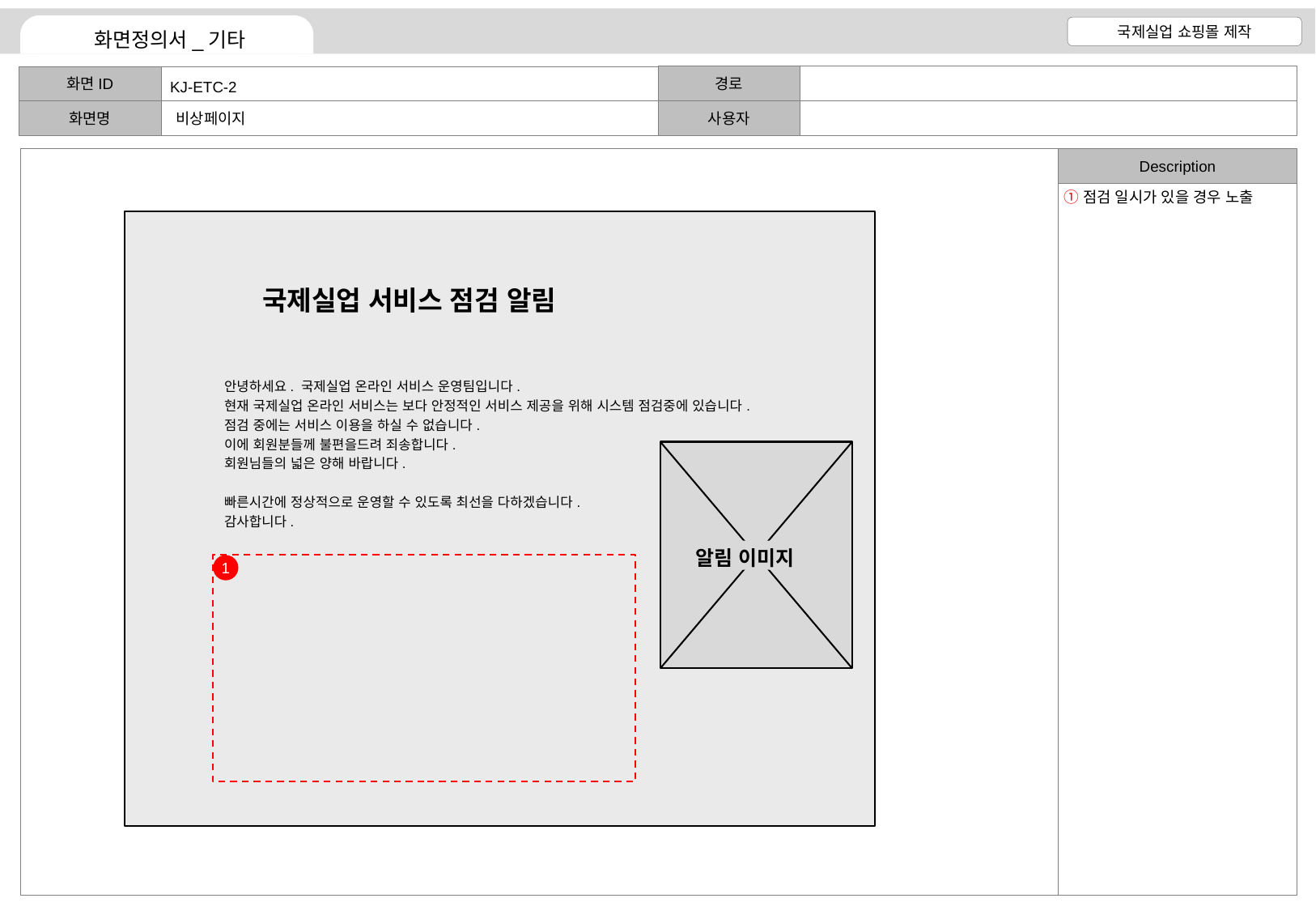

KJ-ETC-2
비상페이지
점검 일시가 있을 경우 노출

국제실업 서비스 점검 알림
안녕하세요. 국제실업 온라인 서비스 운영팀입니다.
현재 국제실업 온라인 서비스는 보다 안정적인 서비스 제공을 위해 시스템 점검중에 있습니다.
점검 중에는 서비스 이용을 하실 수 없습니다.
이에 회원분들께 불편을드려 죄송합니다.
회원님들의 넓은 양해 바랍니다.

빠른시간에 정상적으로 운영할 수 있도록 최선을 다하겠습니다.
감사합니다.

알림 이미지

1